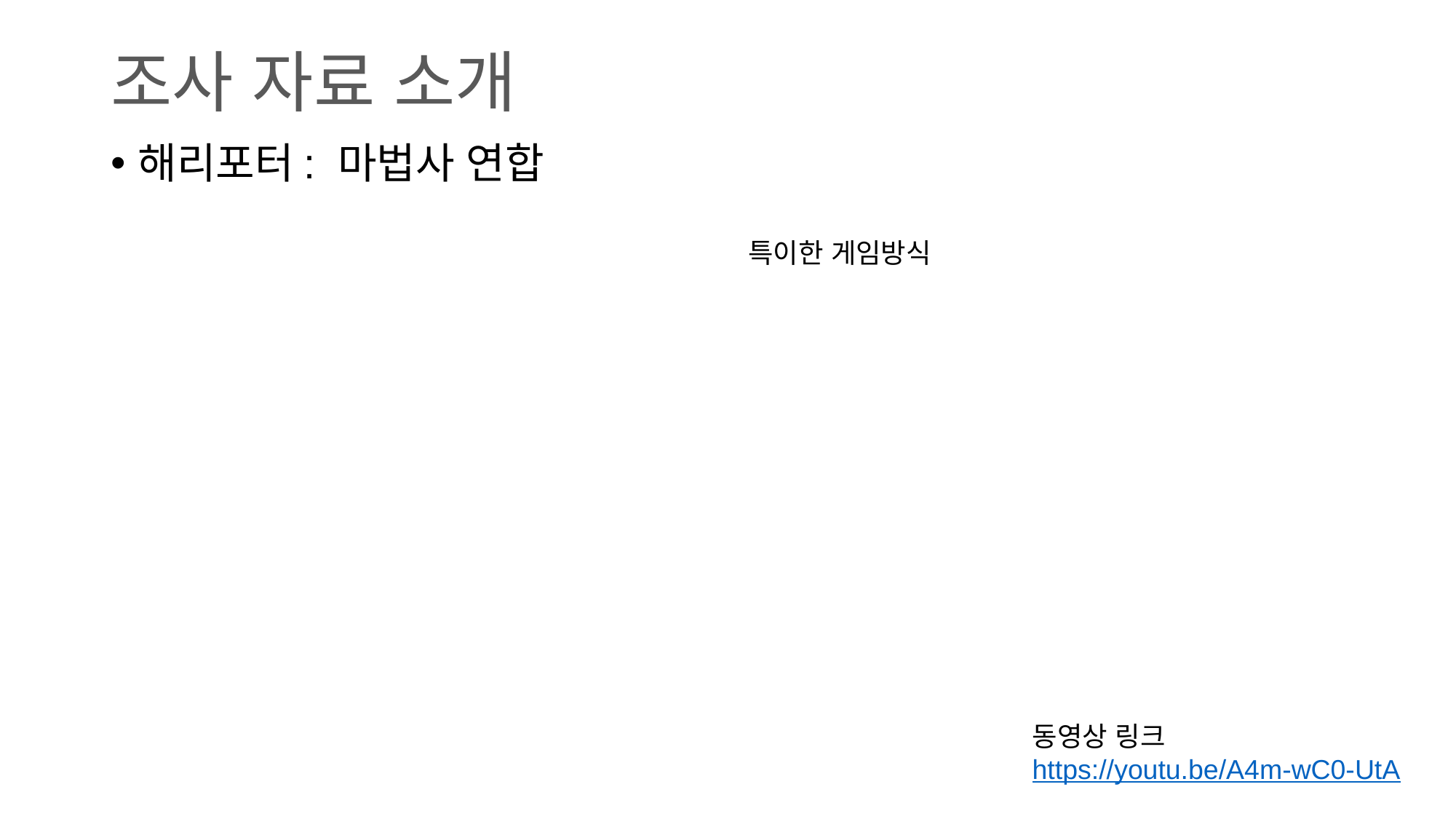

# 조사 자료 소개
해리포터: 마법사 연합
특이한 게임방식
동영상 링크
https://youtu.be/A4m-wC0-UtA